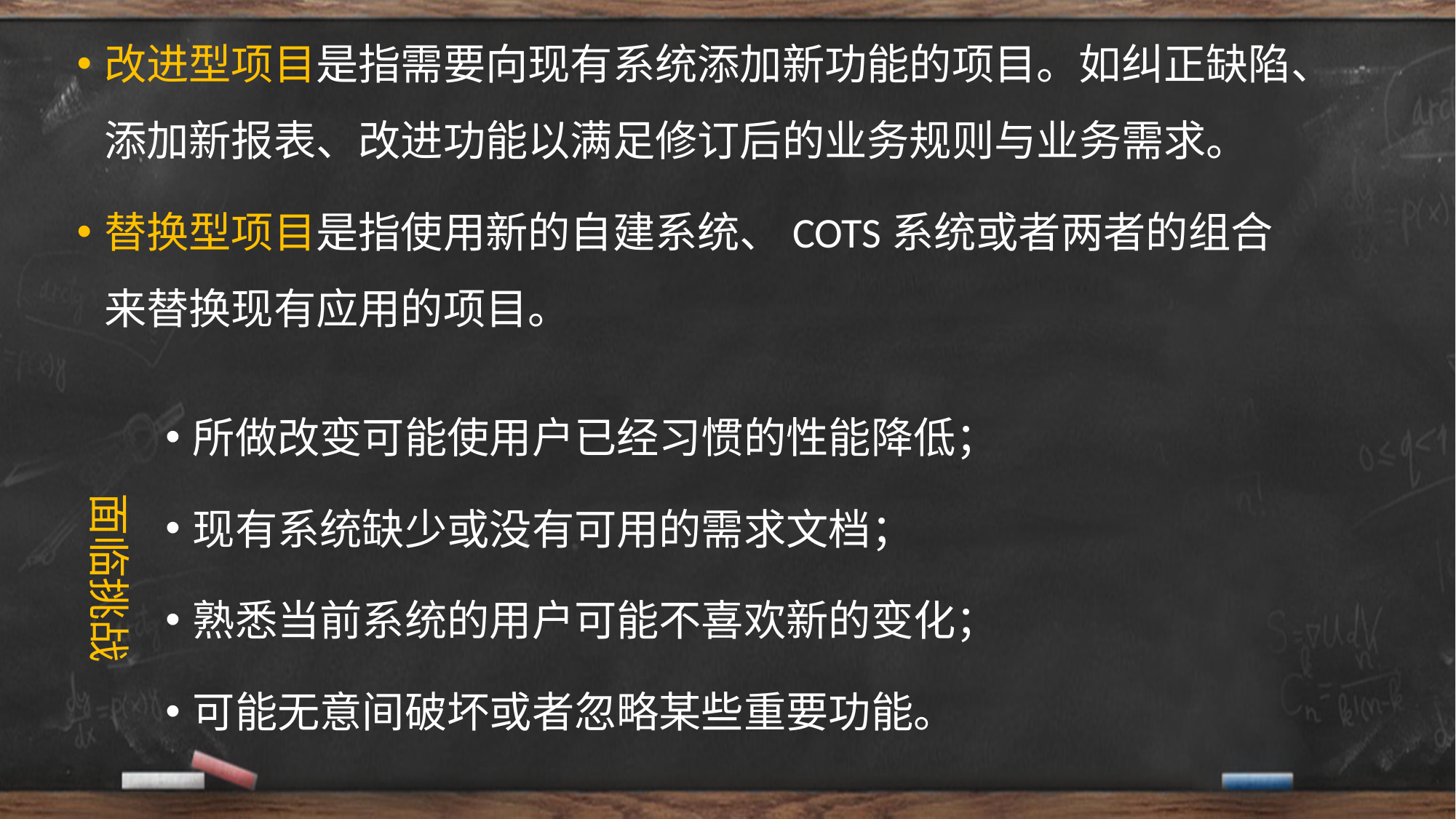

改进型项目是指需要向现有系统添加新功能的项目。如纠正缺陷、添加新报表、改进功能以满足修订后的业务规则与业务需求。
替换型项目是指使用新的自建系统、COTS系统或者两者的组合来替换现有应用的项目。
所做改变可能使用户已经习惯的性能降低；
现有系统缺少或没有可用的需求文档；
熟悉当前系统的用户可能不喜欢新的变化；
可能无意间破坏或者忽略某些重要功能。

面临挑战